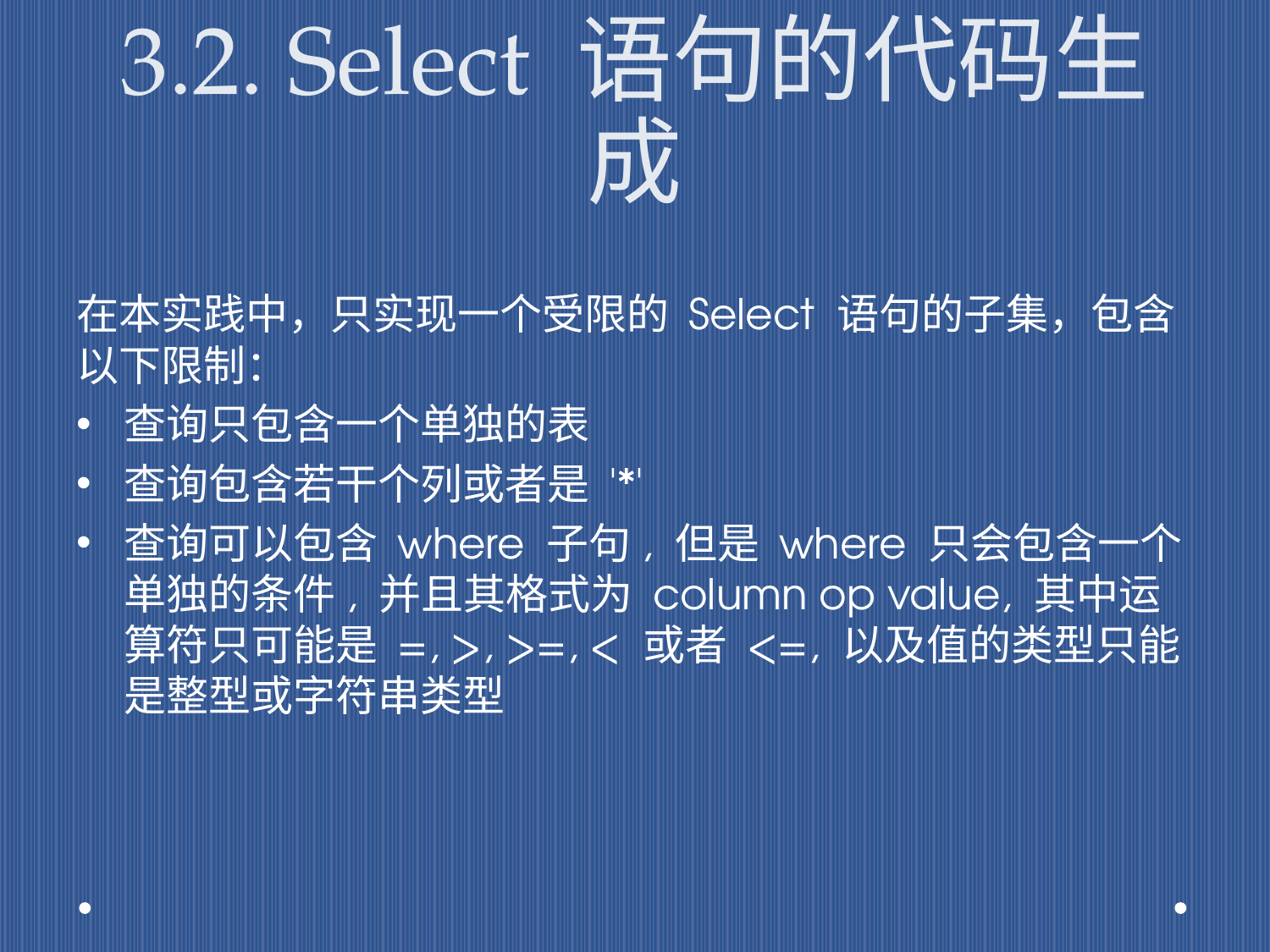

# 3.2. Select 语句的代码生成

在本实践中，只实现一个受限的 Select 语句的子集，包含以下限制：
查询只包含一个单独的表
查询包含若干个列或者是 '*'
查询可以包含 where 子句, 但是 where 只会包含一个单独的条件, 并且其格式为 column op value, 其中运算符只可能是 =, >, >=, < 或者 <=, 以及值的类型只能是整型或字符串类型